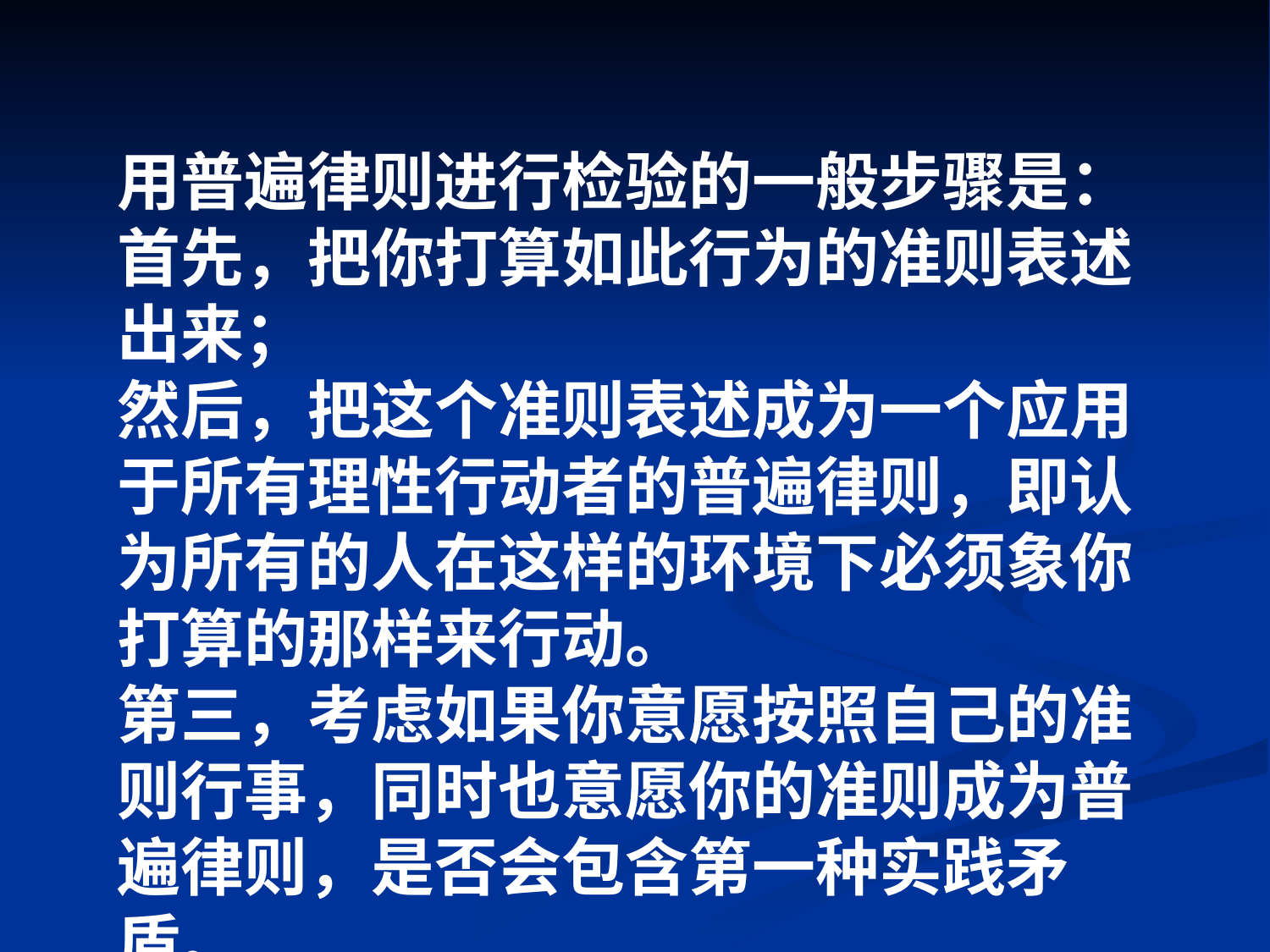

用普遍律则进行检验的一般步骤是：
首先，把你打算如此行为的准则表述出来；
然后，把这个准则表述成为一个应用于所有理性行动者的普遍律则，即认为所有的人在这样的环境下必须象你打算的那样来行动。
第三，考虑如果你意愿按照自己的准则行事，同时也意愿你的准则成为普遍律则，是否会包含第一种实践矛盾。